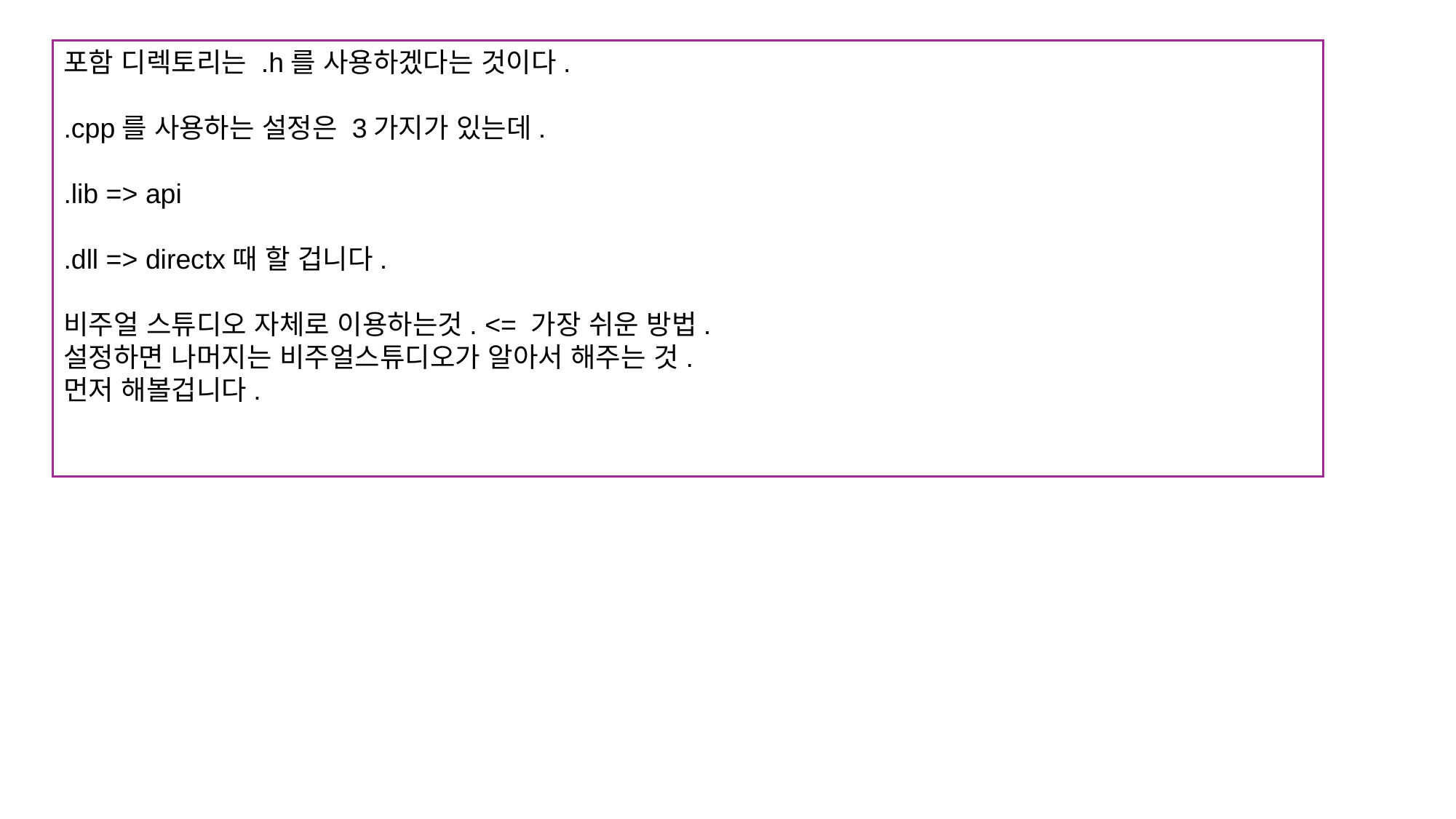

포함 디렉토리는 .h를 사용하겠다는 것이다.

.cpp를 사용하는 설정은 3가지가 있는데.

.lib => api

.dll => directx때 할 겁니다.

비주얼 스튜디오 자체로 이용하는것. <= 가장 쉬운 방법.
설정하면 나머지는 비주얼스튜디오가 알아서 해주는 것.
먼저 해볼겁니다.